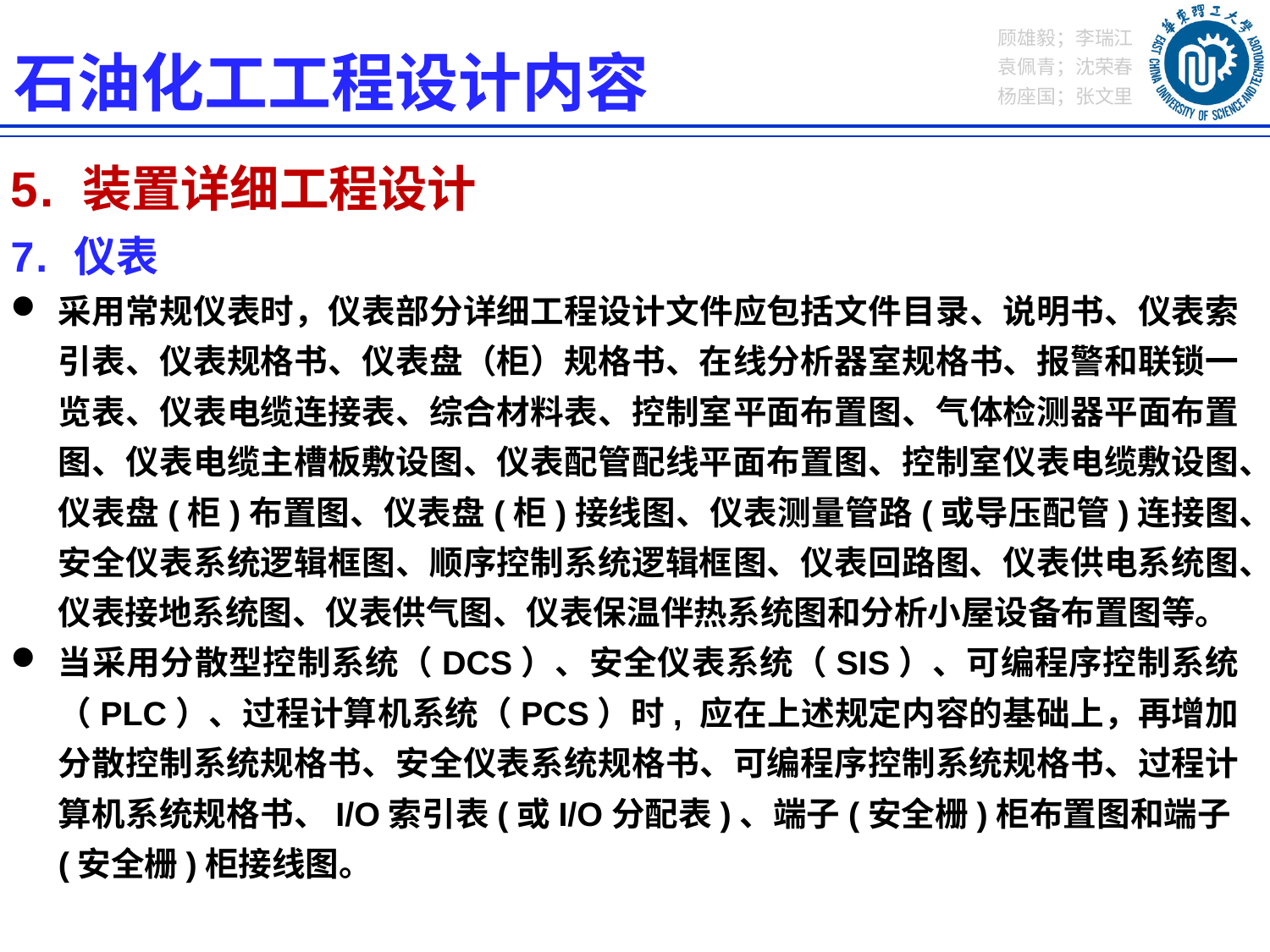

石油化工工程设计内容
装置详细工程设计
仪表
采用常规仪表时，仪表部分详细工程设计文件应包括文件目录、说明书、仪表索引表、仪表规格书、仪表盘（柜）规格书、在线分析器室规格书、报警和联锁一览表、仪表电缆连接表、综合材料表、控制室平面布置图、气体检测器平面布置图、仪表电缆主槽板敷设图、仪表配管配线平面布置图、控制室仪表电缆敷设图、仪表盘(柜)布置图、仪表盘(柜)接线图、仪表测量管路(或导压配管)连接图、安全仪表系统逻辑框图、顺序控制系统逻辑框图、仪表回路图、仪表供电系统图、仪表接地系统图、仪表供气图、仪表保温伴热系统图和分析小屋设备布置图等。
当采用分散型控制系统（DCS）、安全仪表系统（SIS）、可编程序控制系统（PLC）、过程计算机系统（PCS）时, 应在上述规定内容的基础上，再增加分散控制系统规格书、安全仪表系统规格书、可编程序控制系统规格书、过程计算机系统规格书、I/O索引表(或I/O分配表)、端子(安全栅)柜布置图和端子(安全栅)柜接线图。